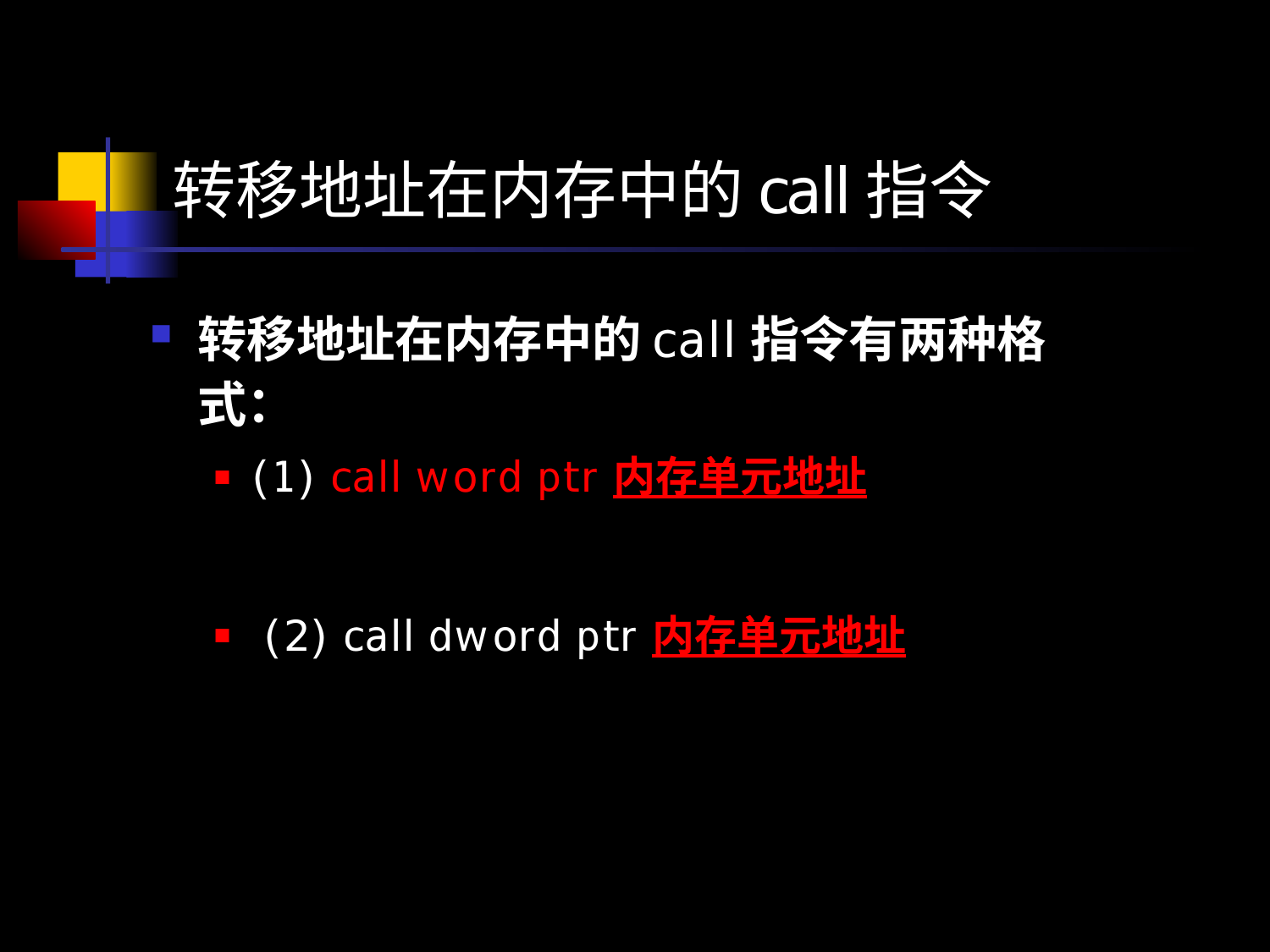

# 转移地址在内存中的call指令
转移地址在内存中的call指令有两种格式：
(1) call word ptr 内存单元地址

 (2) call dword ptr 内存单元地址